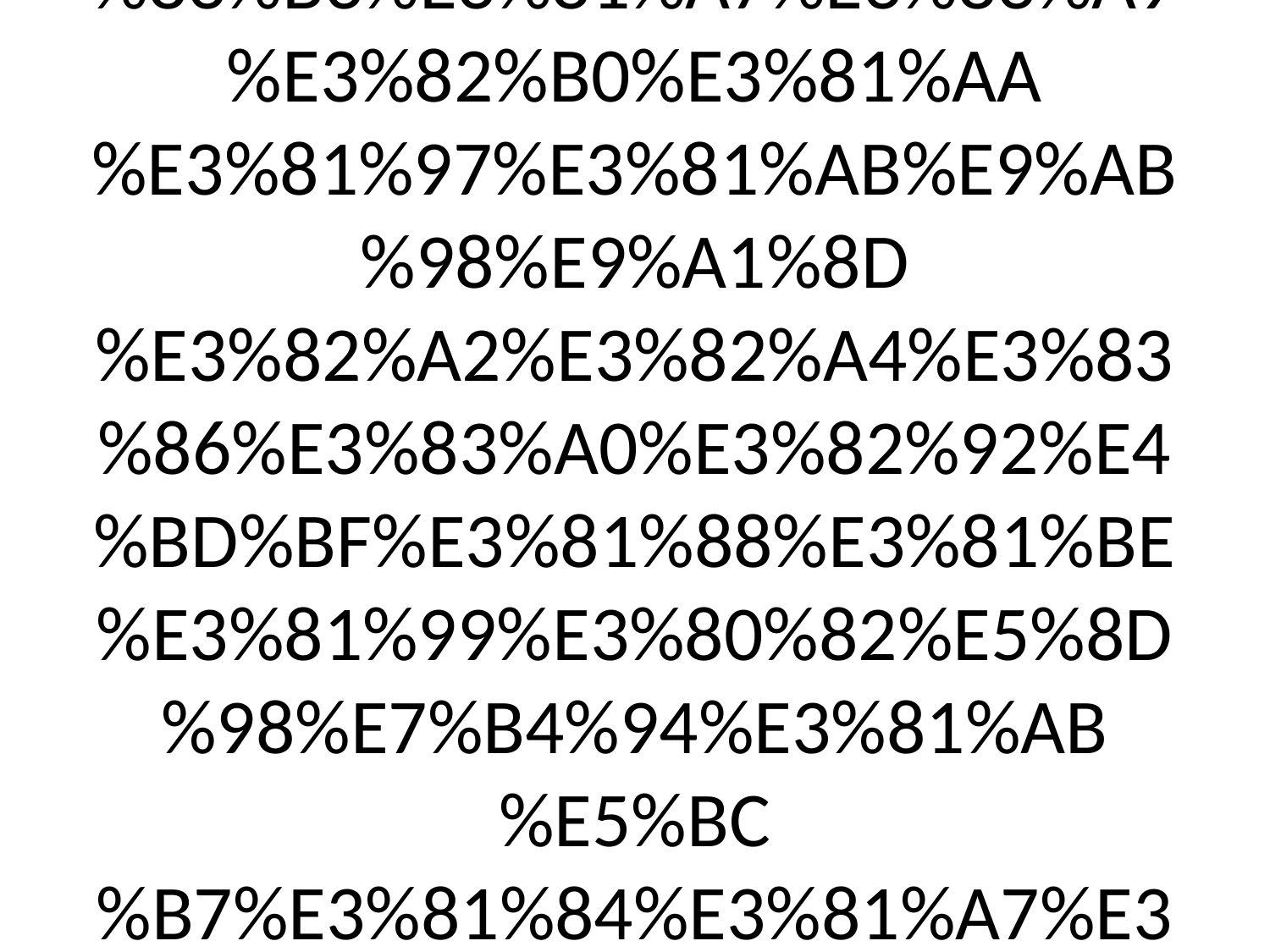

# - **カードドローとアクション効率:** カードの追加ドローは、上級プレイではコマと並んで重要視されます。山札からカード1枚を引く行為（ドロー）は約2コイン分以上の価値があるとも言われ ([アルナック攻略：②基本的な考え方｜京大シミュ研](https://note.com/ku_simken/n/ncbc99c958430#:~:text=%E6%97%A9%E9%80%9F%E3%80%81%E3%81%8A%E3%82%88%E3%81%9D%E7%AD%89%E4%BE%A1%E3%81%AA%E3%82%82%E3%81%AE%E3%82%92%E3%80%81%E3%81%9D%E3%81%AE%E4%B8%AD%E3%81%A7%E3%82%82%E5%BA%8F%E5%88%97%E3%82%92%E3%81%A4%E3%81%91%E3%81%A6%E4%B8%A6%E3%81%B9%E3%81%BE%E3%81%99%E3%80%82))、**アクション数そのものを増やす手段**です。上級者はドロー効果を持つカード（例: 日記やグラスなど）や助手を駆使し、可能な限り**「手番を増やす」**ことを狙います。ときには**パス（手番放棄）を代償に強力な効果を得るカード**すら条件付きで使いこなします ([アルナック攻略：②基本的な考え方｜京大シミュ研](https://note.com/ku_simken/n/ncbc99c958430#:~:text=%E7%A9%BA%E4%B8%AD%E6%8A%95%E4%B8%8B%E3%81%AF%E8%80%83%E3%81%88%E3%81%A6%E3%81%BF%E3%82%8C%E3%81%B0%E7%95%B0%E5%B8%B8%E3%81%A7%E3%81%99%E3%80%82%EF%BC%92%E3%82%B3%E3%82%A4%E3%83%B3%E3%81%A7%E3%83%A9%E3%82%B0%E3%81%AA%E3%81%97%E3%81%AB%E9%AB%98%E9%A1%8D%E3%82%A2%E3%82%A4%E3%83%86%E3%83%A0%E3%82%92%E4%BD%BF%E3%81%88%E3%81%BE%E3%81%99%E3%80%82%E5%8D%98%E7%B4%94%E3%81%AB%E5%BC%B7%E3%81%84%E3%81%A7%E3%81%99%E3%80%82))。例えば特定のアイテムには「このカードを使用するとラウンド終了まで追加手番不可（即パス）」というデメリット持ちがありますが、その強力な資源獲得効果ゆえに**自分で使ってみるとその強さが実感できる**とされています ([アルナック攻略：②基本的な考え方｜京大シミュ研](https://note.com/ku_simken/n/ncbc99c958430#:~:text=%E7%A9%BA%E4%B8%AD%E6%8A%95%E4%B8%8B%E3%81%AF%E8%80%83%E3%81%88%E3%81%A6%E3%81%BF%E3%82%8C%E3%81%B0%E7%95%B0%E5%B8%B8%E3%81%A7%E3%81%99%E3%80%82%EF%BC%92%E3%82%B3%E3%82%A4%E3%83%B3%E3%81%A7%E3%83%A9%E3%82%B0%E3%81%AA%E3%81%97%E3%81%AB%E9%AB%98%E9%A1%8D%E3%82%A2%E3%82%A4%E3%83%86%E3%83%A0%E3%82%92%E4%BD%BF%E3%81%88%E3%81%BE%E3%81%99%E3%80%82%E5%8D%98%E7%B4%94%E3%81%AB%E5%BC%B7%E3%81%84%E3%81%A7%E3%81%99%E3%80%82))。上級者はこうした一見デメリットの大きいカードも使い所を見極め、**他プレイヤーに手番を残したまま一抜けしても勝てる状況**を作って活用します。